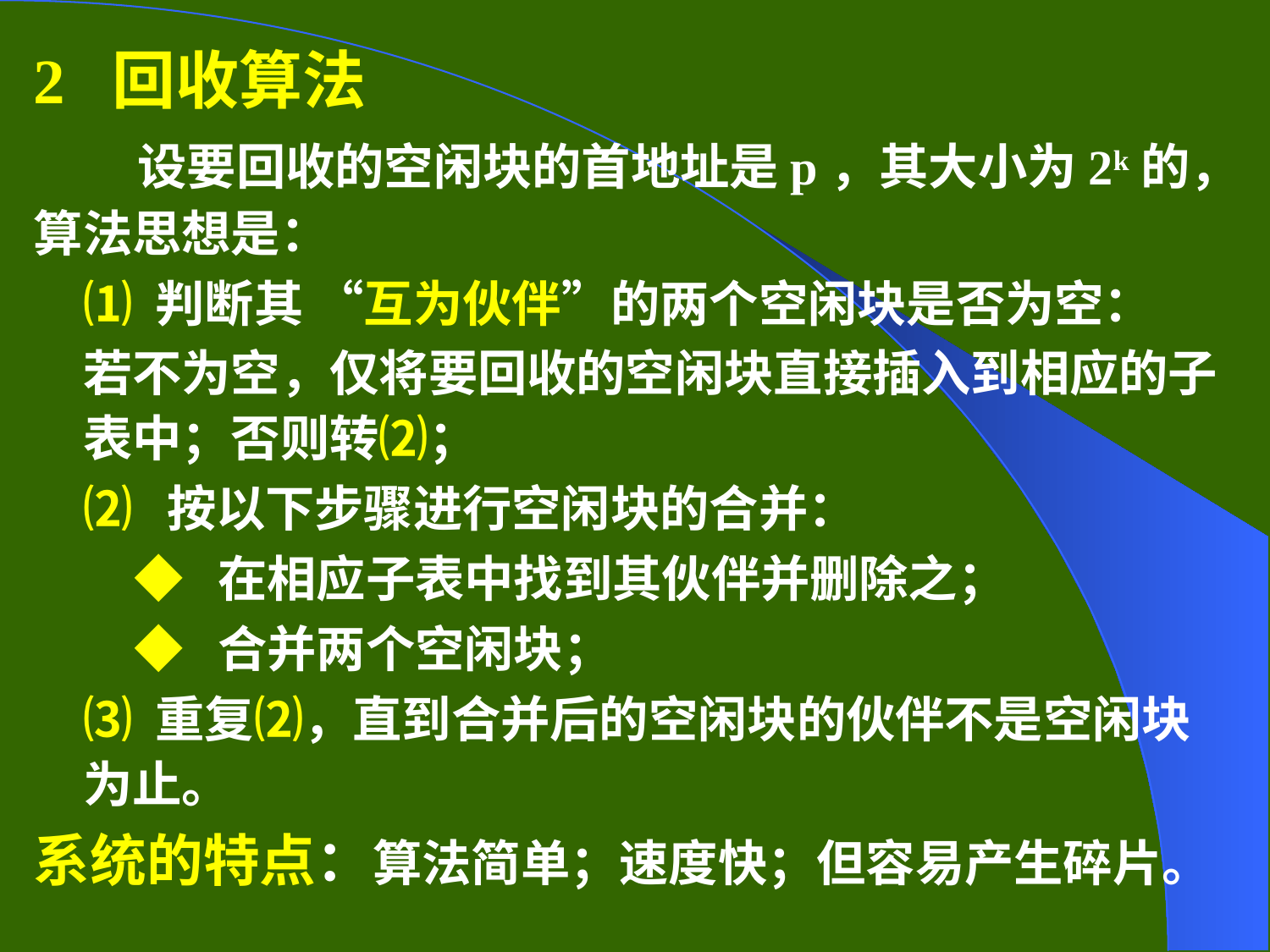

2  回收算法
       设要回收的空闲块的首地址是p，其大小为2k的，算法思想是：
⑴ 判断其 “互为伙伴”的两个空闲块是否为空：
若不为空，仅将要回收的空闲块直接插入到相应的子表中；否则转⑵；
⑵  按以下步骤进行空闲块的合并：
◆  在相应子表中找到其伙伴并删除之；
◆  合并两个空闲块；
⑶ 重复⑵，直到合并后的空闲块的伙伴不是空闲块为止。
系统的特点：算法简单；速度快；但容易产生碎片。